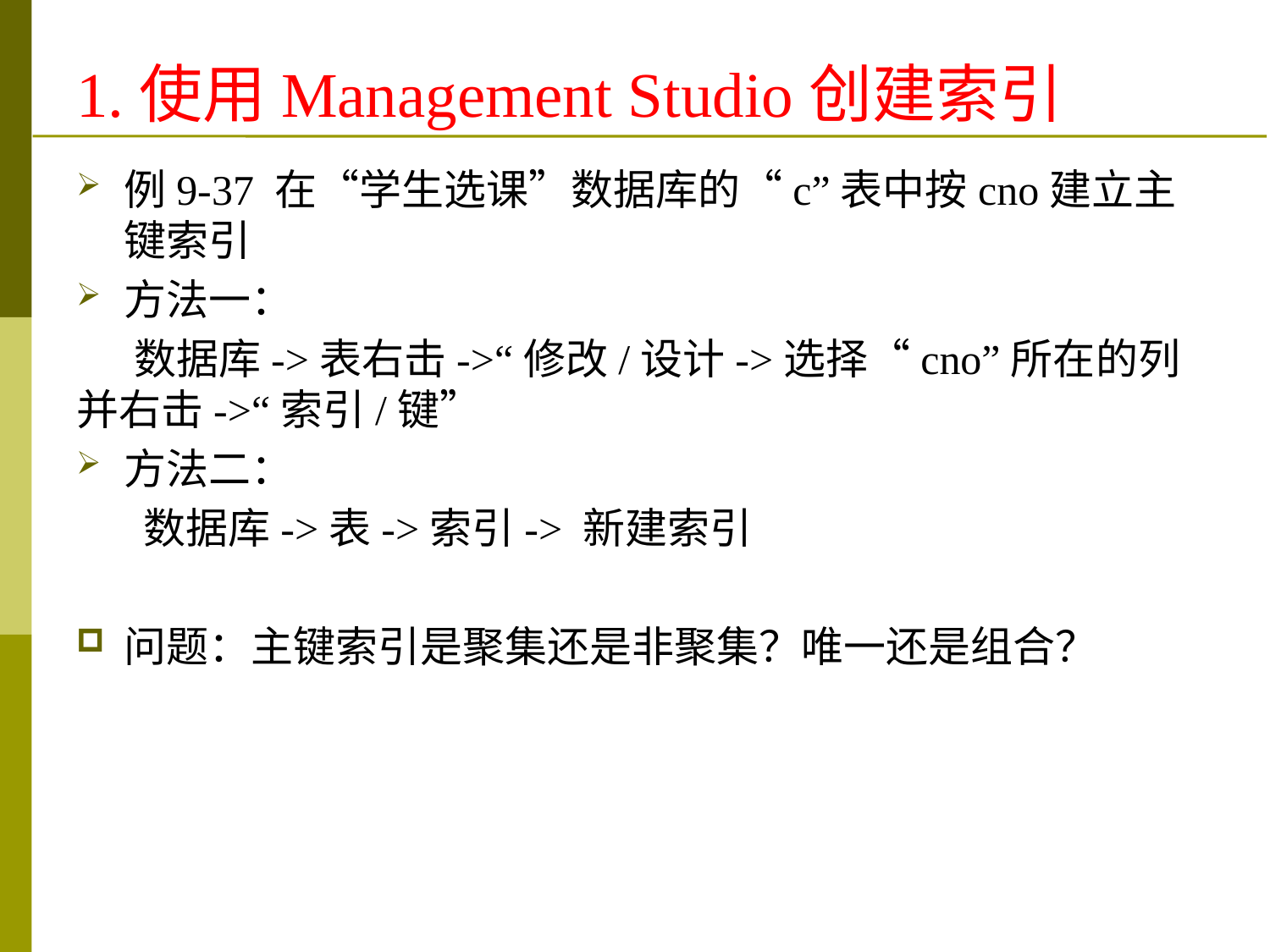

# 1.使用Management Studio创建索引
例9-37 在“学生选课”数据库的“c”表中按cno建立主键索引
方法一：
     数据库->表右击->“修改/设计->选择“cno”所在的列并右击->“索引/键”
方法二：
      数据库->表->索引-> 新建索引

问题：主键索引是聚集还是非聚集？唯一还是组合？